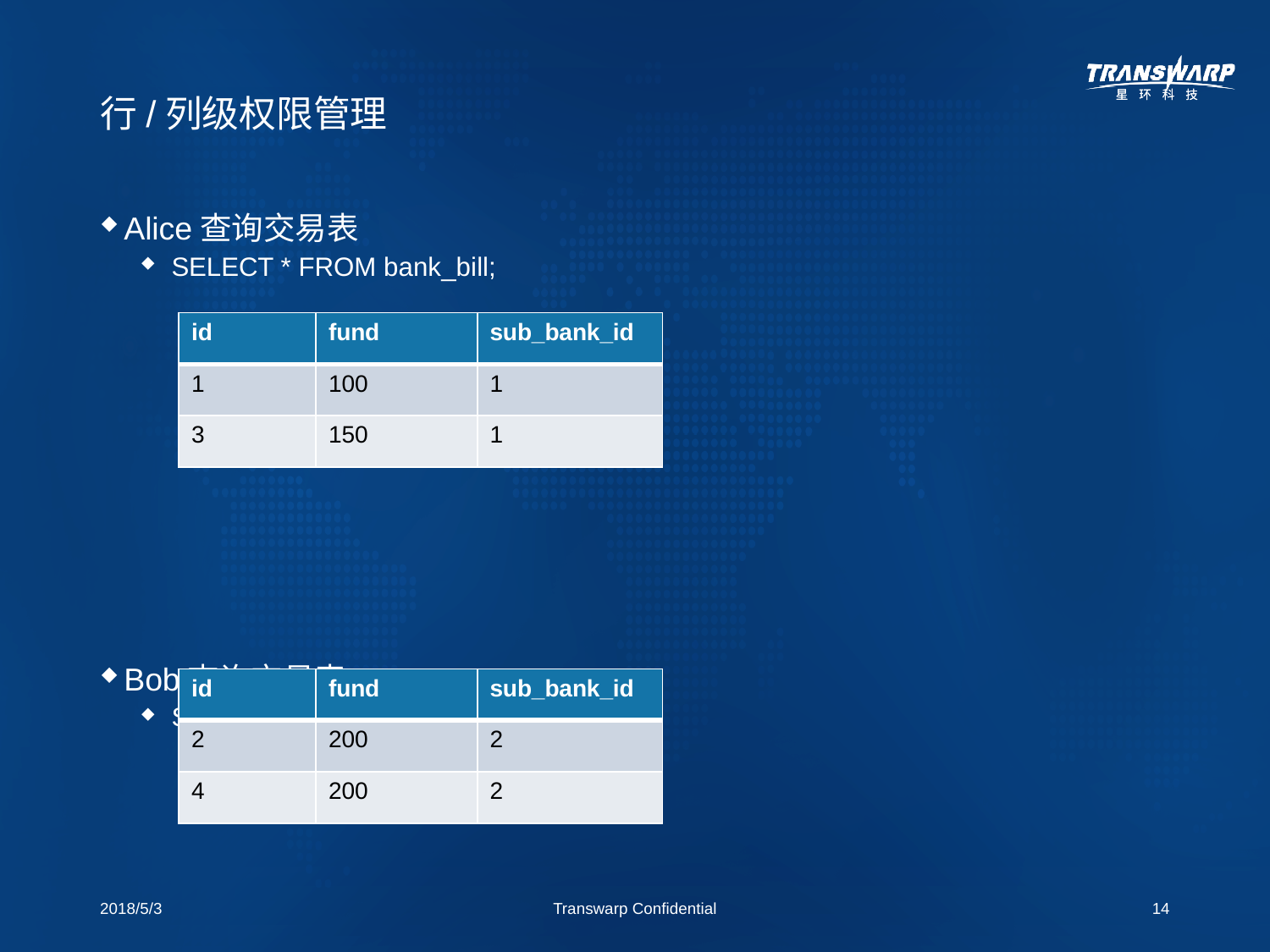

# 行/列级权限管理
Alice查询交易表
SELECT * FROM bank_bill;

Bob查询交易表
SELECT * FROM bank_bill;

| id | fund | sub\_bank\_id |
| --- | --- | --- |
| 1 | 100 | 1 |
| 3 | 150 | 1 |
| id | fund | sub\_bank\_id |
| --- | --- | --- |
| 2 | 200 | 2 |
| 4 | 200 | 2 |
2018/5/3
Transwarp Confidential
14